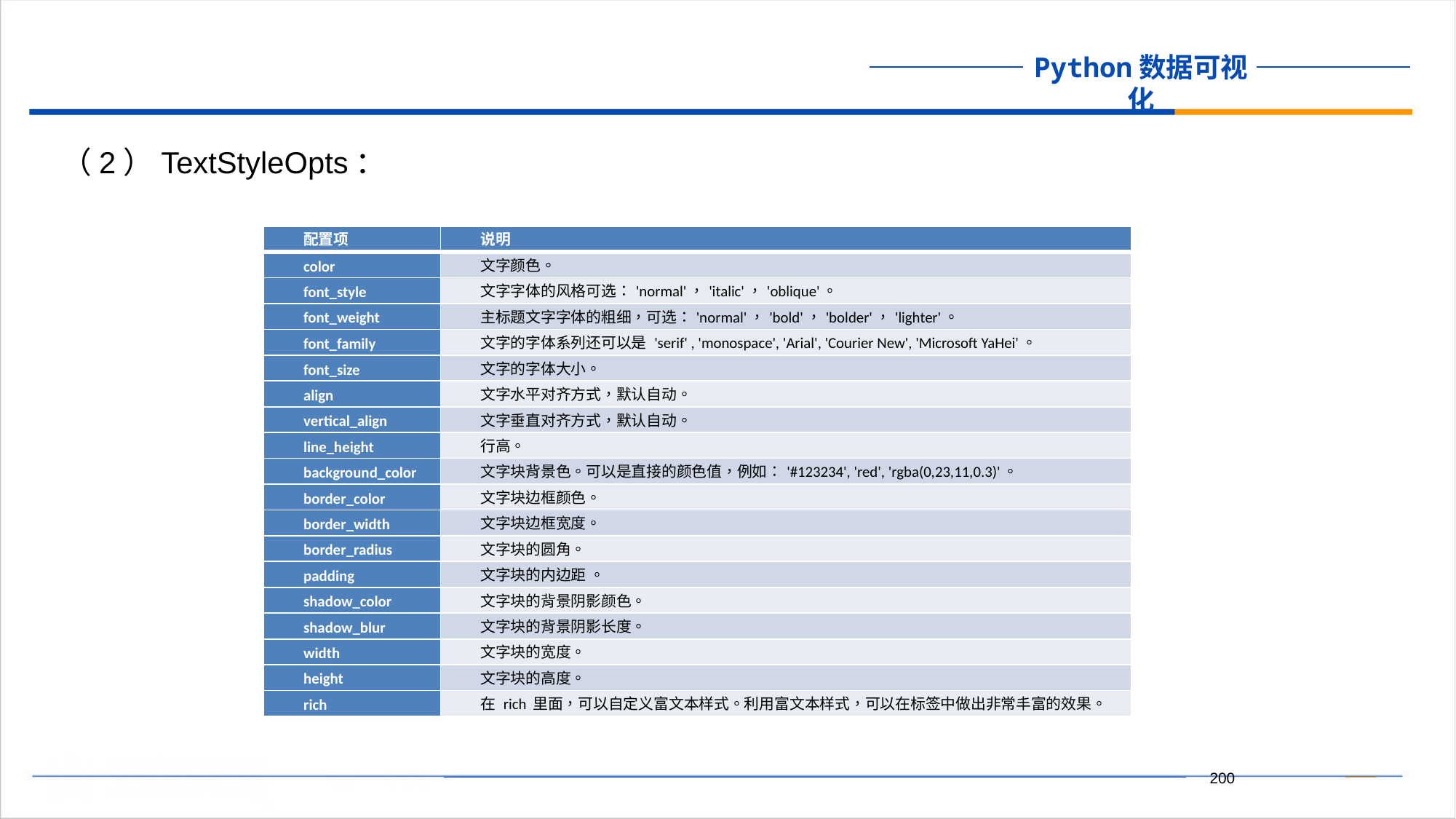

（2）TextStyleOpts：
| 配置项 | 说明 |
| --- | --- |
| color | 文字颜色。 |
| font\_style | 文字字体的风格可选：'normal'，'italic'，'oblique'。 |
| font\_weight | 主标题文字字体的粗细，可选：'normal'，'bold'，'bolder'，'lighter'。 |
| font\_family | 文字的字体系列还可以是 'serif' , 'monospace', 'Arial', 'Courier New', 'Microsoft YaHei'。 |
| font\_size | 文字的字体大小。 |
| align | 文字水平对齐方式，默认自动。 |
| vertical\_align | 文字垂直对齐方式，默认自动。 |
| line\_height | 行高。 |
| background\_color | 文字块背景色。可以是直接的颜色值，例如：'#123234', 'red', 'rgba(0,23,11,0.3)'。 |
| border\_color | 文字块边框颜色。 |
| border\_width | 文字块边框宽度。 |
| border\_radius | 文字块的圆角。 |
| padding | 文字块的内边距 。 |
| shadow\_color | 文字块的背景阴影颜色。 |
| shadow\_blur | 文字块的背景阴影长度。 |
| width | 文字块的宽度。 |
| height | 文字块的高度。 |
| rich | 在 rich 里面，可以自定义富文本样式。利用富文本样式，可以在标签中做出非常丰富的效果。 |